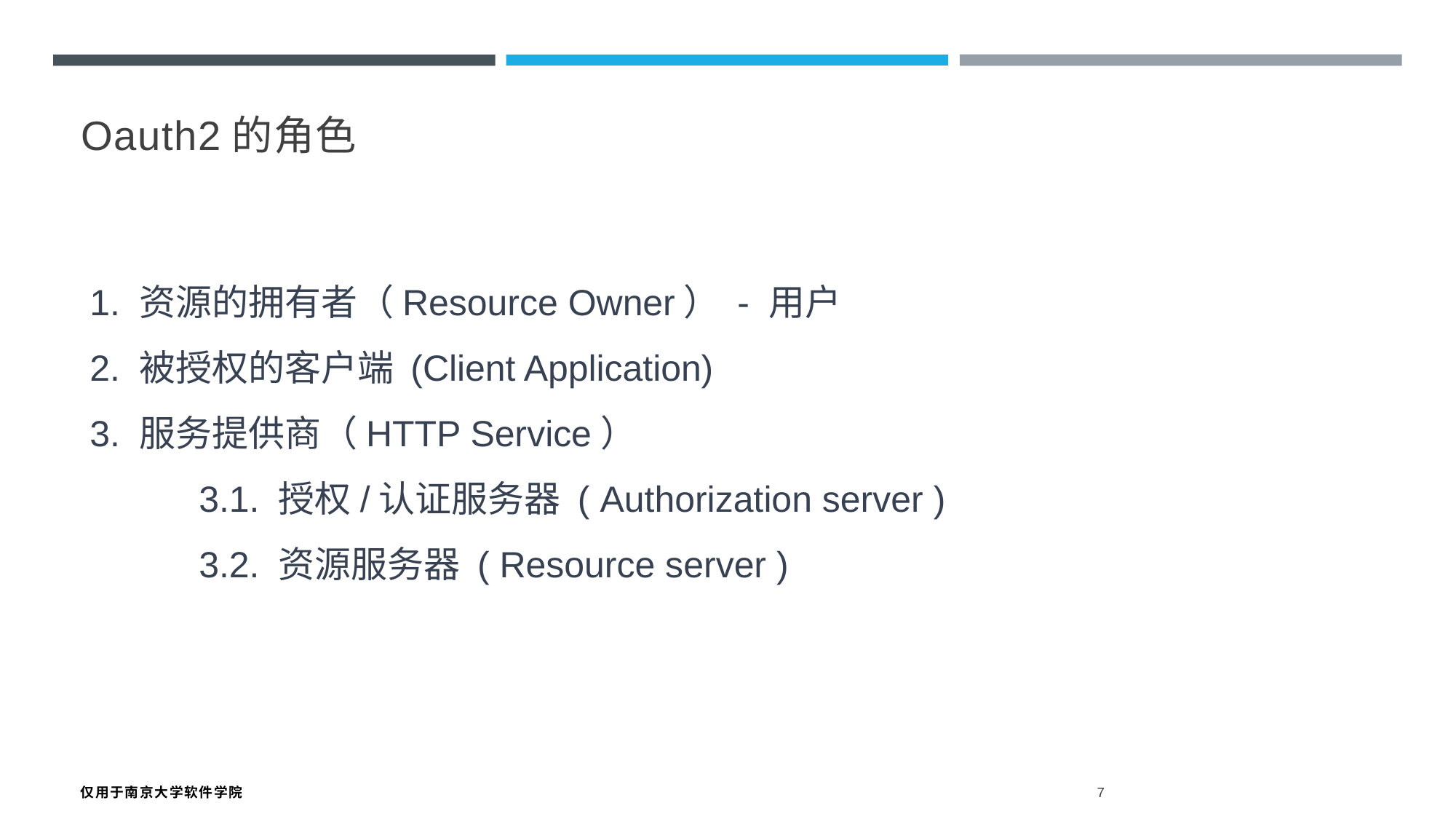

Oauth2的角色

1. 资源的拥有者（Resource Owner） - 用户
2. 被授权的客户端 (Client Application)
3. 服务提供商（HTTP Service）
	3.1. 授权/认证服务器 ( Authorization server )
	3.2. 资源服务器 ( Resource server )

仅用于南京大学软件学院                                                                                                                                                                                                                                                                                 7